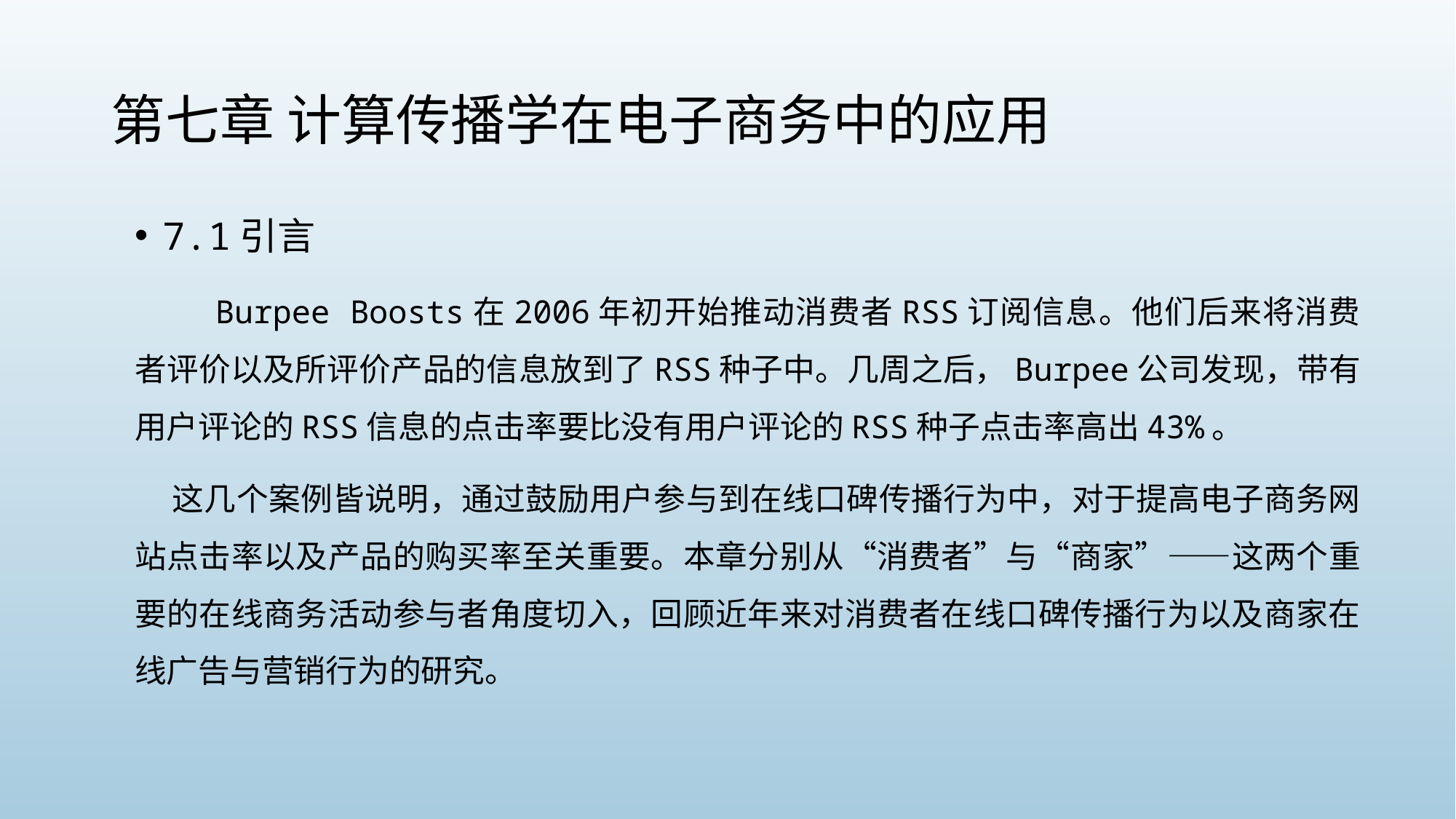

# 第七章 计算传播学在电子商务中的应用
7.1引言
    Burpee Boosts在2006年初开始推动消费者RSS订阅信息。他们后来将消费者评价以及所评价产品的信息放到了RSS种子中。几周之后，Burpee公司发现，带有用户评论的RSS信息的点击率要比没有用户评论的RSS种子点击率高出43%。
    这几个案例皆说明，通过鼓励用户参与到在线口碑传播行为中，对于提高电子商务网站点击率以及产品的购买率至关重要。本章分别从“消费者”与“商家”——这两个重要的在线商务活动参与者角度切入，回顾近年来对消费者在线口碑传播行为以及商家在线广告与营销行为的研究。